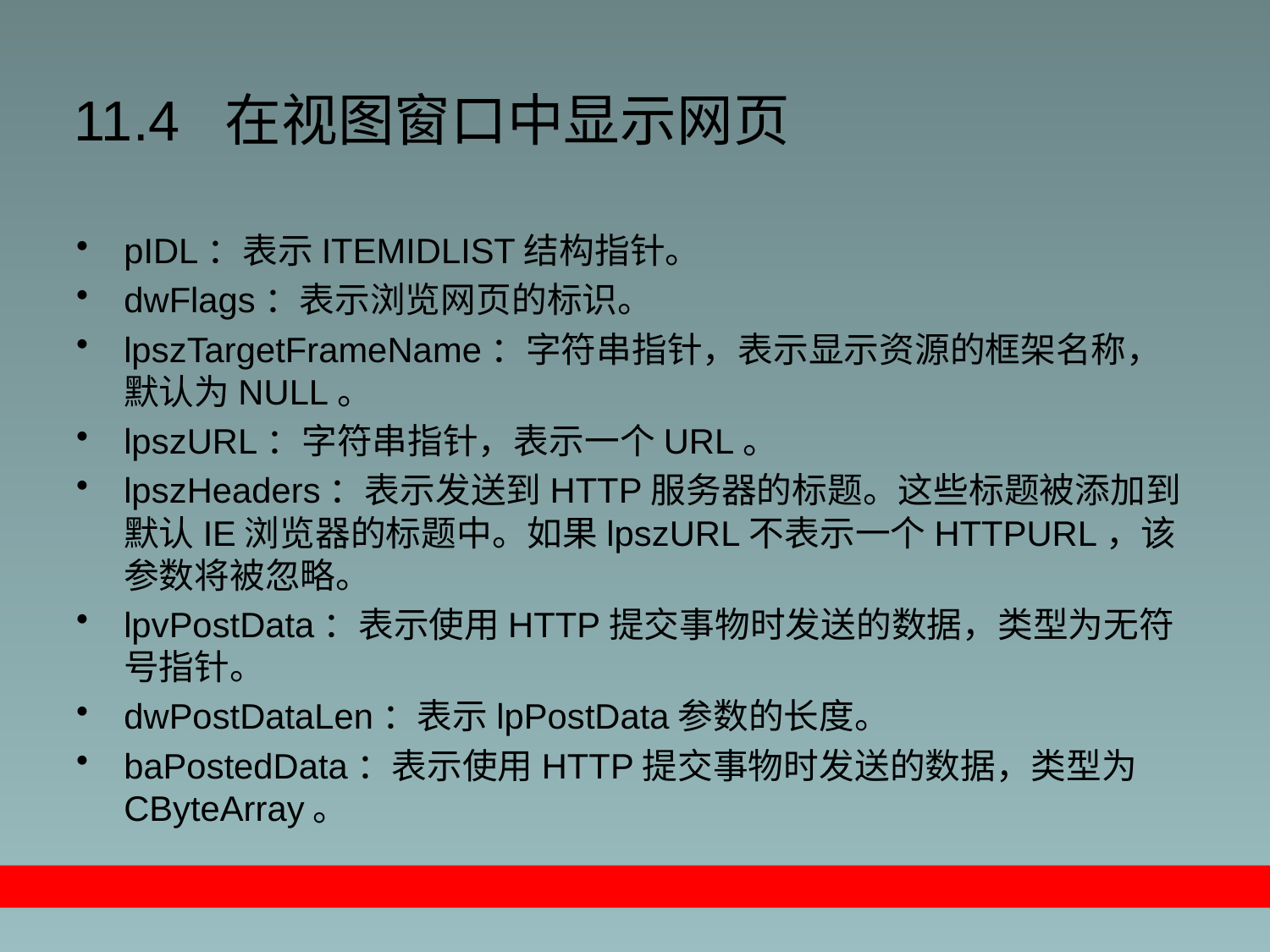

# 11.4  在视图窗口中显示网页
pIDL：表示ITEMIDLIST结构指针。
dwFlags：表示浏览网页的标识。
lpszTargetFrameName：字符串指针，表示显示资源的框架名称，默认为NULL。
lpszURL：字符串指针，表示一个URL。
lpszHeaders：表示发送到HTTP服务器的标题。这些标题被添加到默认IE浏览器的标题中。如果lpszURL不表示一个HTTPURL，该参数将被忽略。
lpvPostData：表示使用HTTP提交事物时发送的数据，类型为无符号指针。
dwPostDataLen：表示lpPostData参数的长度。
baPostedData：表示使用HTTP提交事物时发送的数据，类型为CByteArray。